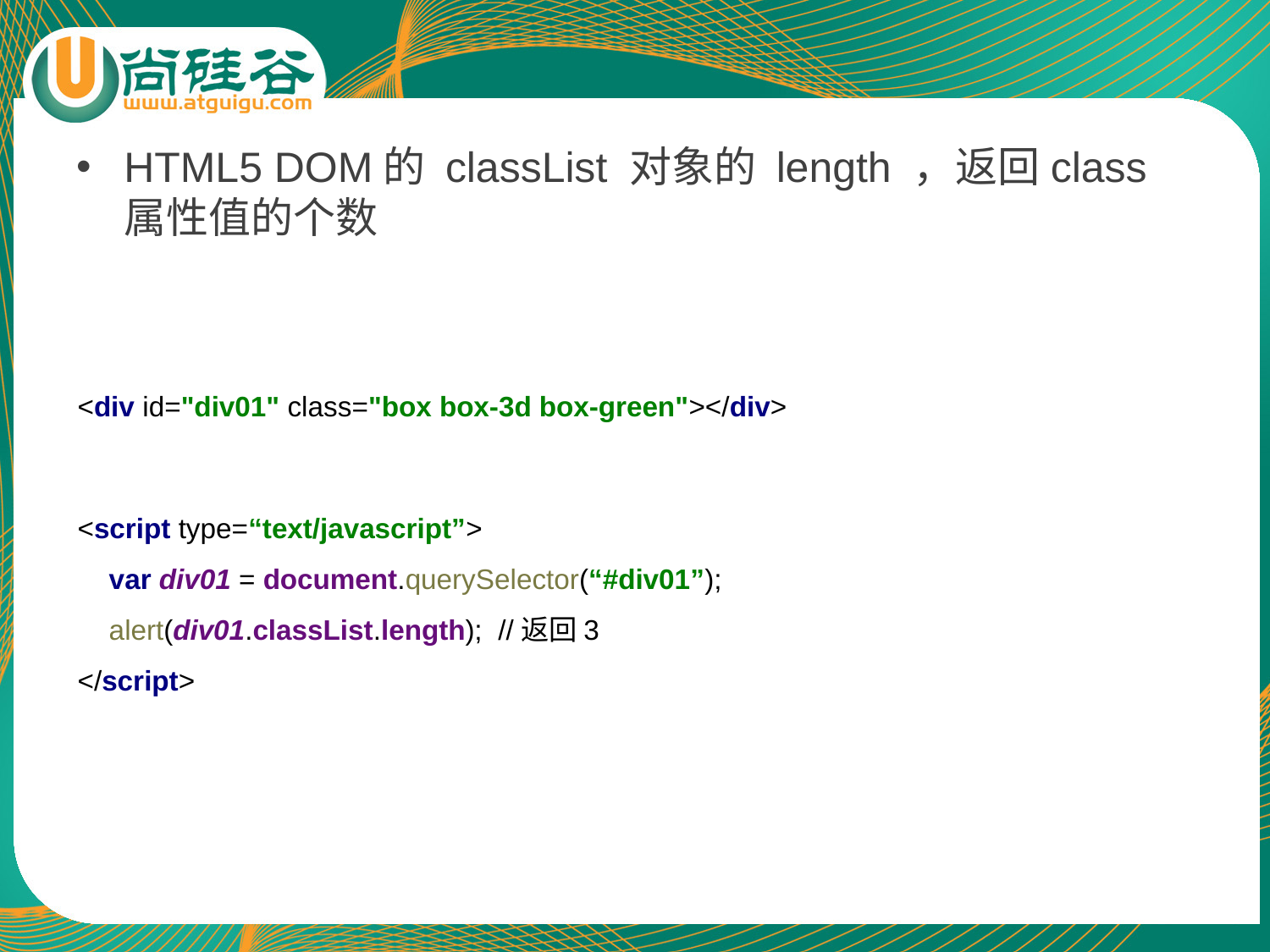

#
HTML5 DOM的 classList 对象的 length ，返回class属性值的个数
<div id="div01" class="box box-3d box-green"></div>
<script type=“text/javascript”>
    var div01 = document.querySelector(“#div01”);
    alert(div01.classList.length);  //返回3
</script>